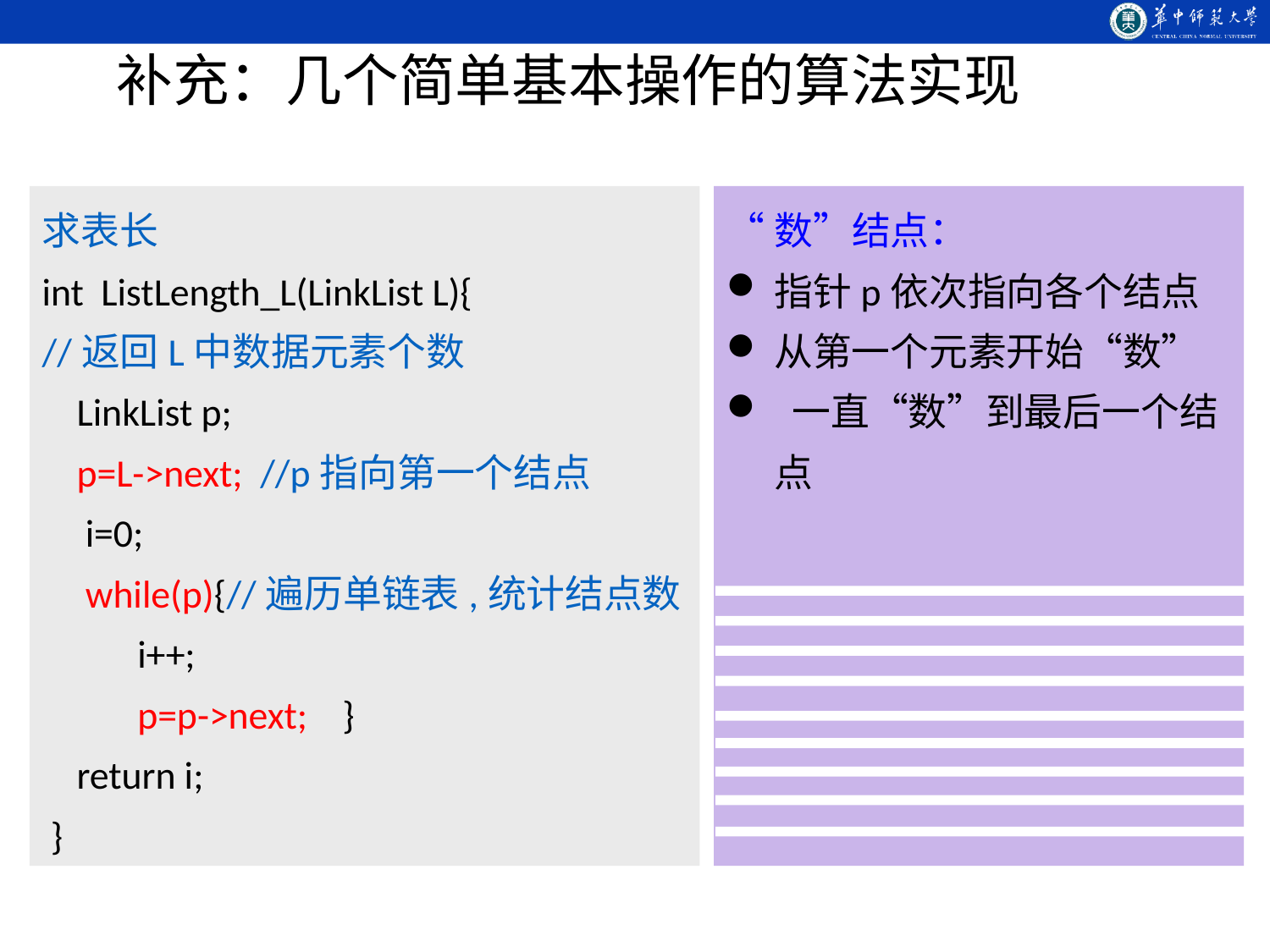

补充：几个简单基本操作的算法实现
求表长
int  ListLength_L(LinkList L){
//返回L中数据元素个数
    LinkList p;
    p=L->next;  //p指向第一个结点
     i=0;
     while(p){//遍历单链表,统计结点数
           i++;
           p=p->next;    }
    return i;
 }
“数”结点：
指针p依次指向各个结点
从第一个元素开始“数”
 一直“数”到最后一个结点